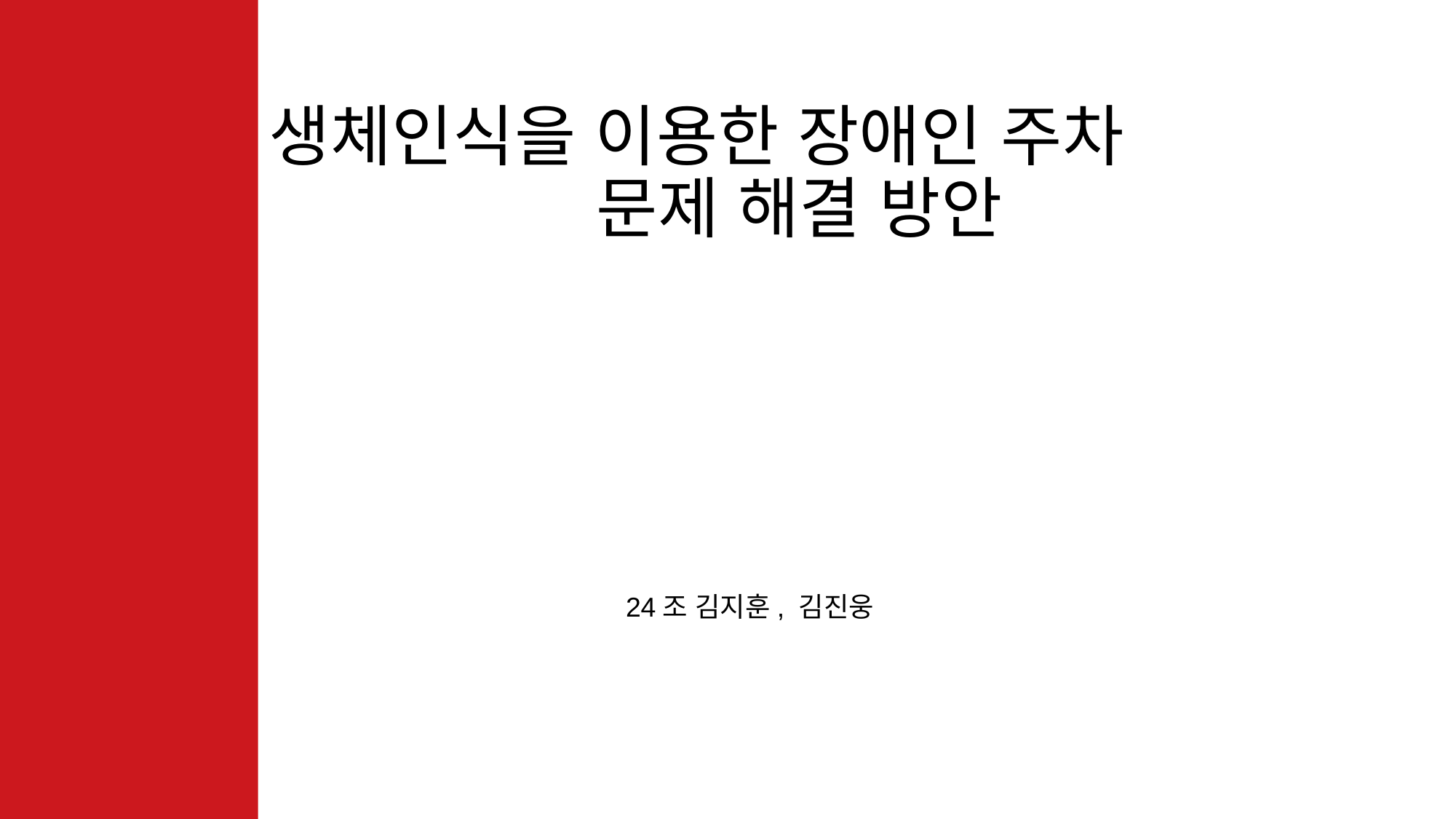

# 생체인식을 이용한 장애인 주차 문제 해결 방안
24조 김지훈, 김진웅